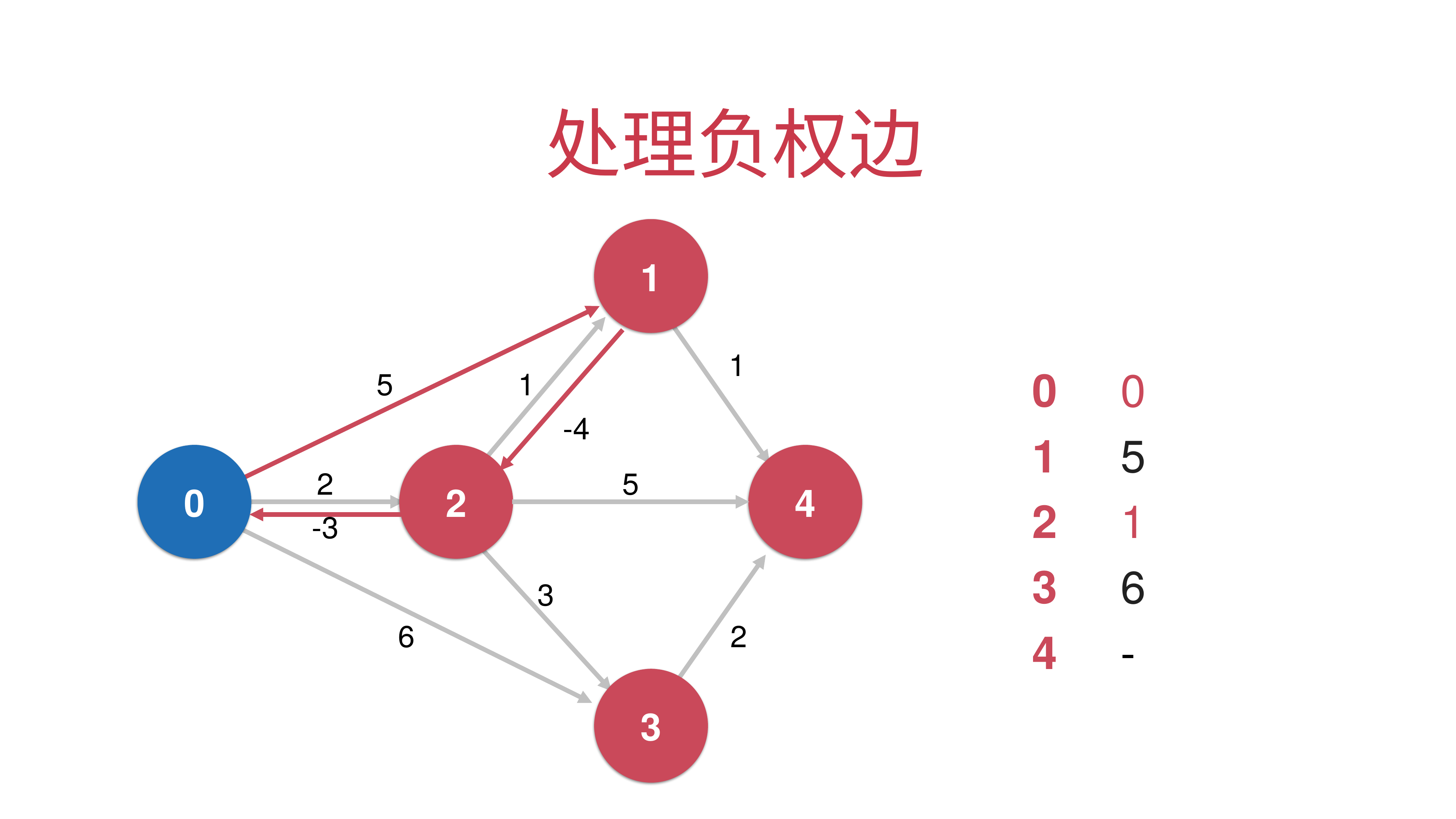

# 处理负权边
1

1
0     0
1     5
2     1
3     6
4     -
1
5
-4
0
2
4
2
5

-3

3
6
2
3
6
0.29